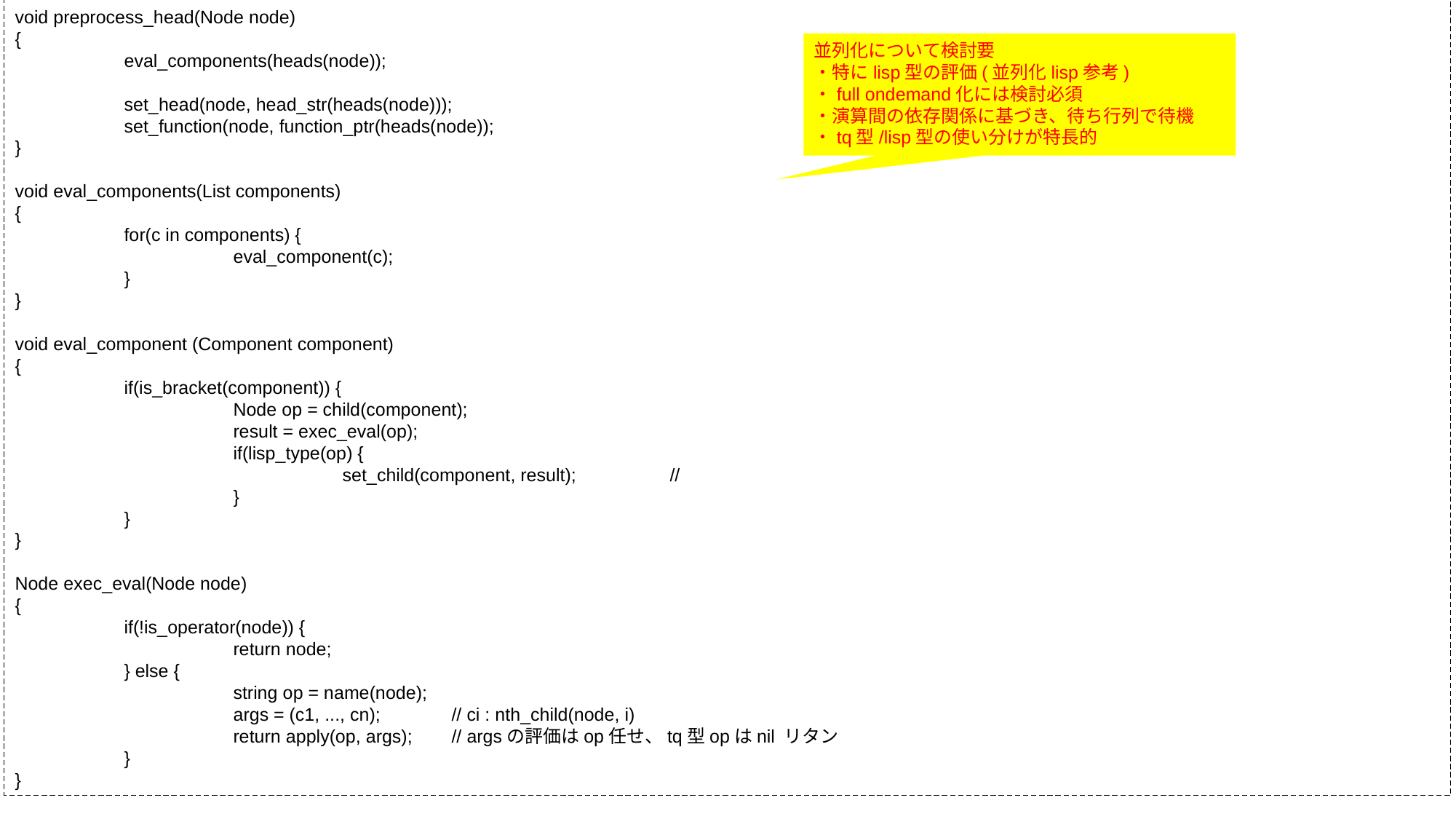

void preprocess_head(Node node)
{
	eval_components(heads(node));

	set_head(node, head_str(heads(node)));
	set_function(node, function_ptr(heads(node));
}

void eval_components(List components)
{
	for(c in components) {
		eval_component(c);
	}
}

void eval_component (Component component)
{
	if(is_bracket(component)) {
		Node op = child(component);
		result = exec_eval(op);
		if(lisp_type(op) {
			set_child(component, result);	//
		}
 	}
}

Node exec_eval(Node node)
{
	if(!is_operator(node)) {
		return node;
	} else {
		string op = name(node);
		args = (c1, ..., cn); 	// ci : nth_child(node, i)
		return apply(op, args);	// argsの評価はop任せ、tq型opはnil リタン
	}
}
並列化について検討要
・特にlisp型の評価(並列化lisp参考)
・full ondemand化には検討必須
・演算間の依存関係に基づき、待ち行列で待機
・tq型/lisp型の使い分けが特長的